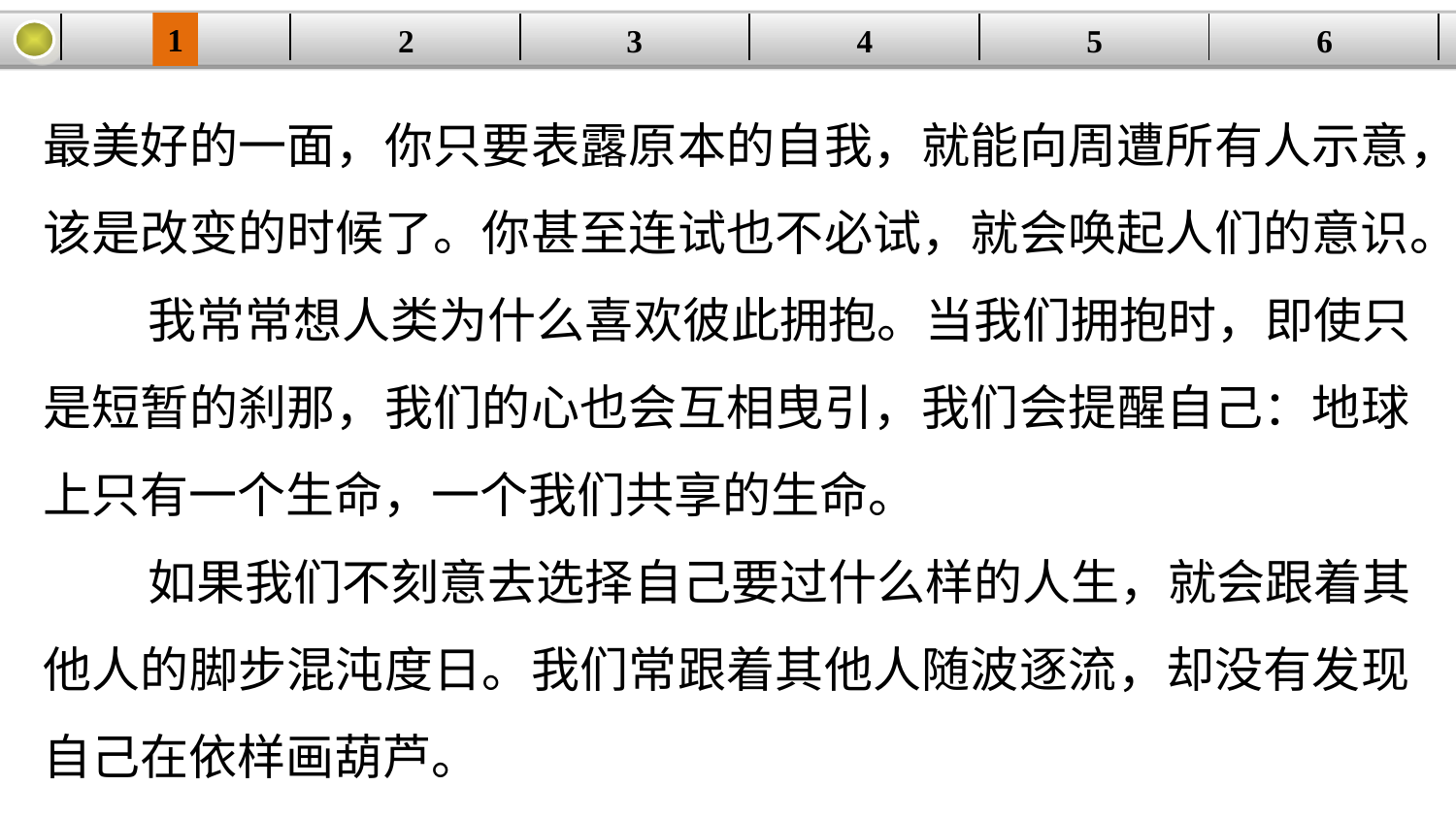

1
2
3
4
|  |  |  |  |  |  |
| --- | --- | --- | --- | --- | --- |
5
6

最美好的一面，你只要表露原本的自我，就能向周遭所有人示意，该是改变的时候了。你甚至连试也不必试，就会唤起人们的意识。
我常常想人类为什么喜欢彼此拥抱。当我们拥抱时，即使只是短暂的刹那，我们的心也会互相曳引，我们会提醒自己：地球上只有一个生命，一个我们共享的生命。
如果我们不刻意去选择自己要过什么样的人生，就会跟着其他人的脚步混沌度日。我们常跟着其他人随波逐流，却没有发现自己在依样画葫芦。